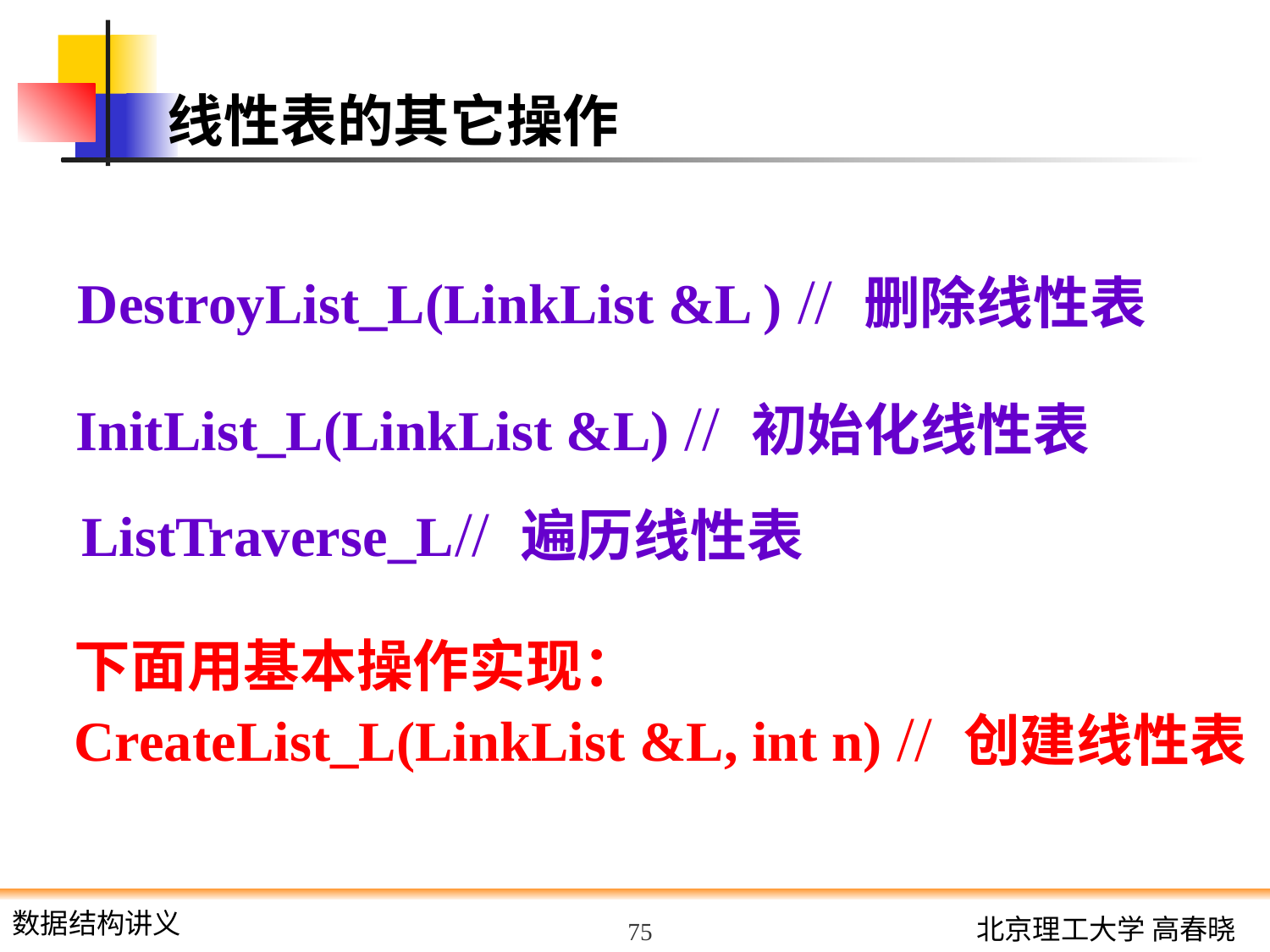

# 线性表的其它操作
DestroyList_L(LinkList &L ) // 删除线性表
InitList_L(LinkList &L) // 初始化线性表
ListTraverse_L// 遍历线性表
下面用基本操作实现：
CreateList_L(LinkList &L, int n) // 创建线性表
75